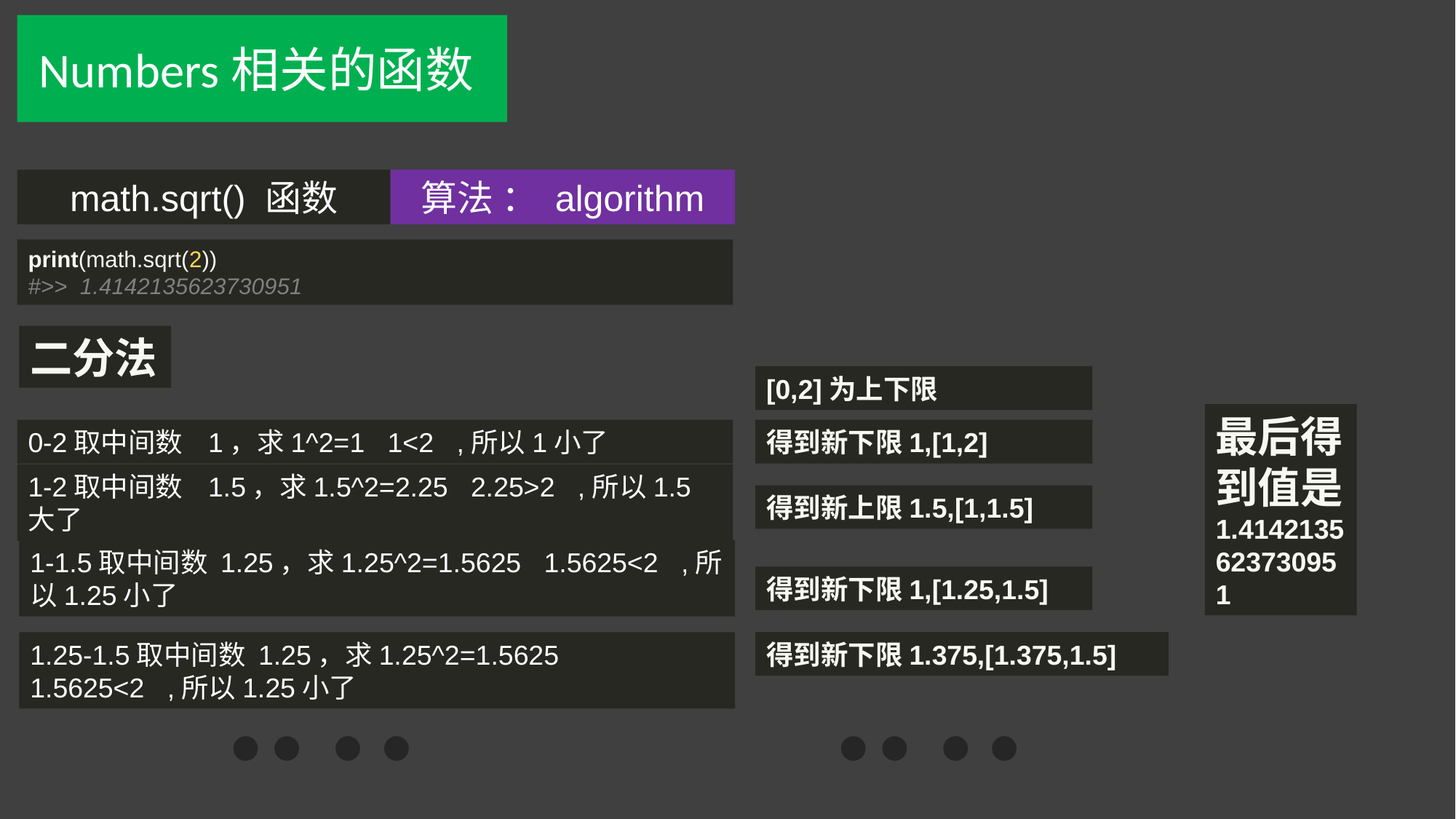

Numbers相关的函数
math.sqrt() 函数
算法 ： algorithm
print(math.sqrt(2))
#>>  1.4142135623730951
二分法
[0,2]为上下限
0-2取中间数   1，求1^2=1   1<2   ,所以1小了
得到新下限1,[1,2]
最后得到值是
1.4142135623730951
1-2取中间数   1.5，求1.5^2=2.25   2.25>2   ,所以1.5大了
得到新上限1.5,[1,1.5]
1-1.5取中间数 1.25，求1.25^2=1.5625   1.5625<2   ,所以1.25小了
得到新下限1,[1.25,1.5]
1.25-1.5取中间数 1.25，求1.25^2=1.5625   1.5625<2   ,所以1.25小了
得到新下限1.375,[1.375,1.5]